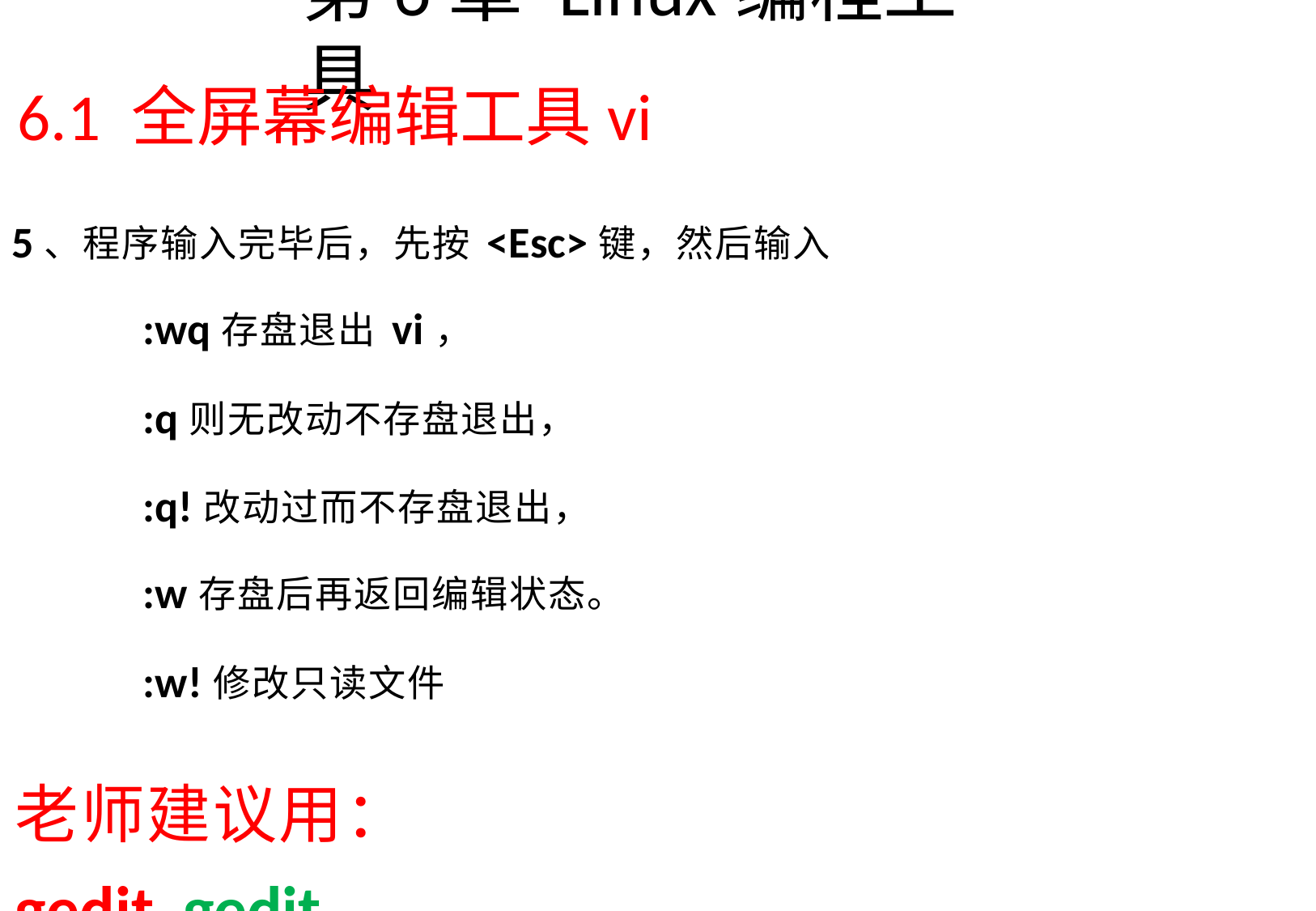

# 第6章Linux编程工具
6.1 全屏幕编辑工具vi
5、程序输入完毕后，先按<Esc>键，然后输入
:wq存盘退出vi，
:q则无改动不存盘退出，
:q!改动过而不存盘退出，
:w存盘后再返回编辑状态。
:w!修改只读文件

老师建议用：gedit  gedit	？？？.c